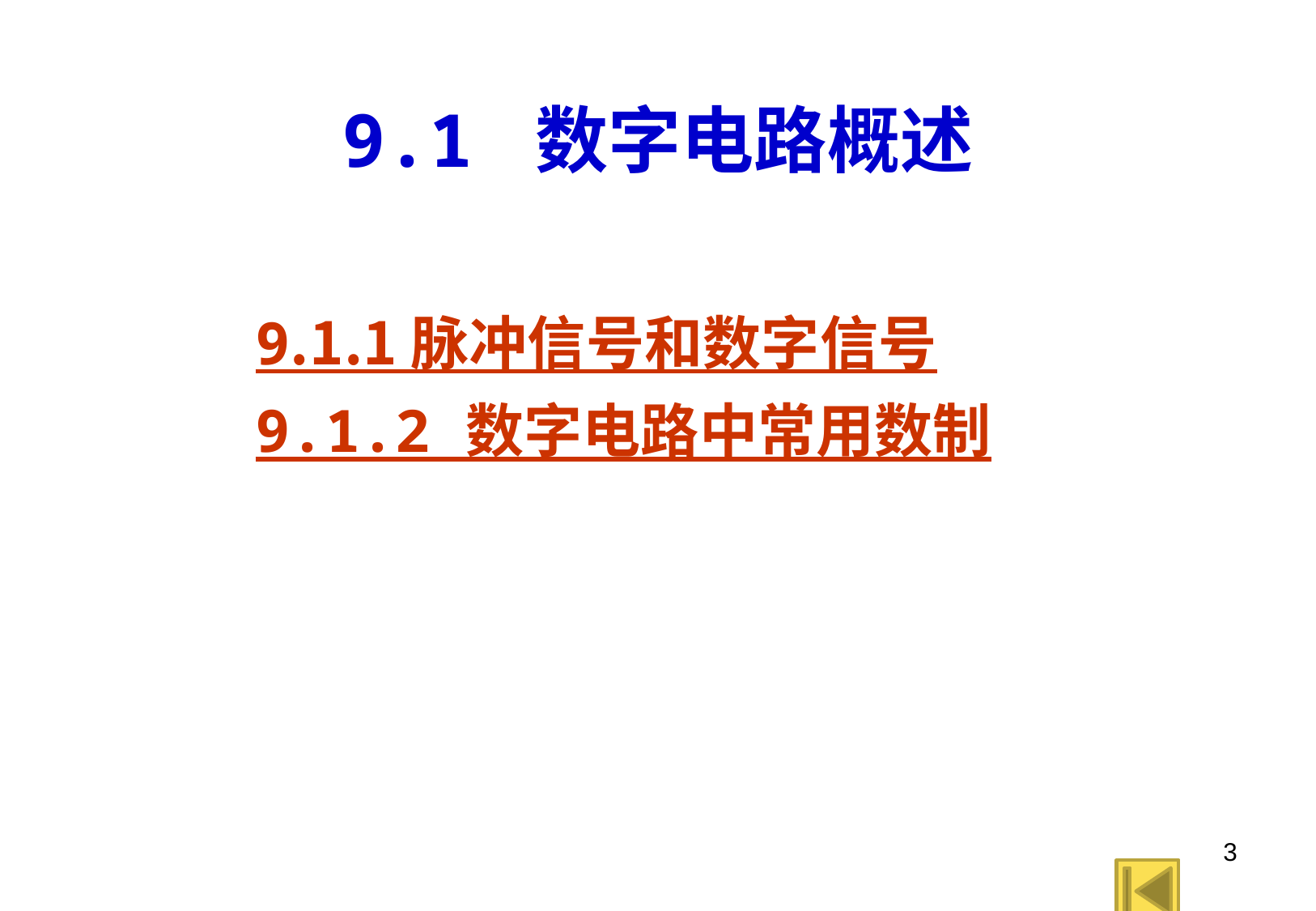

# 9.1 数字电路概述
9.1.1 脉冲信号和数字信号
9.1.2 数字电路中常用数制
3